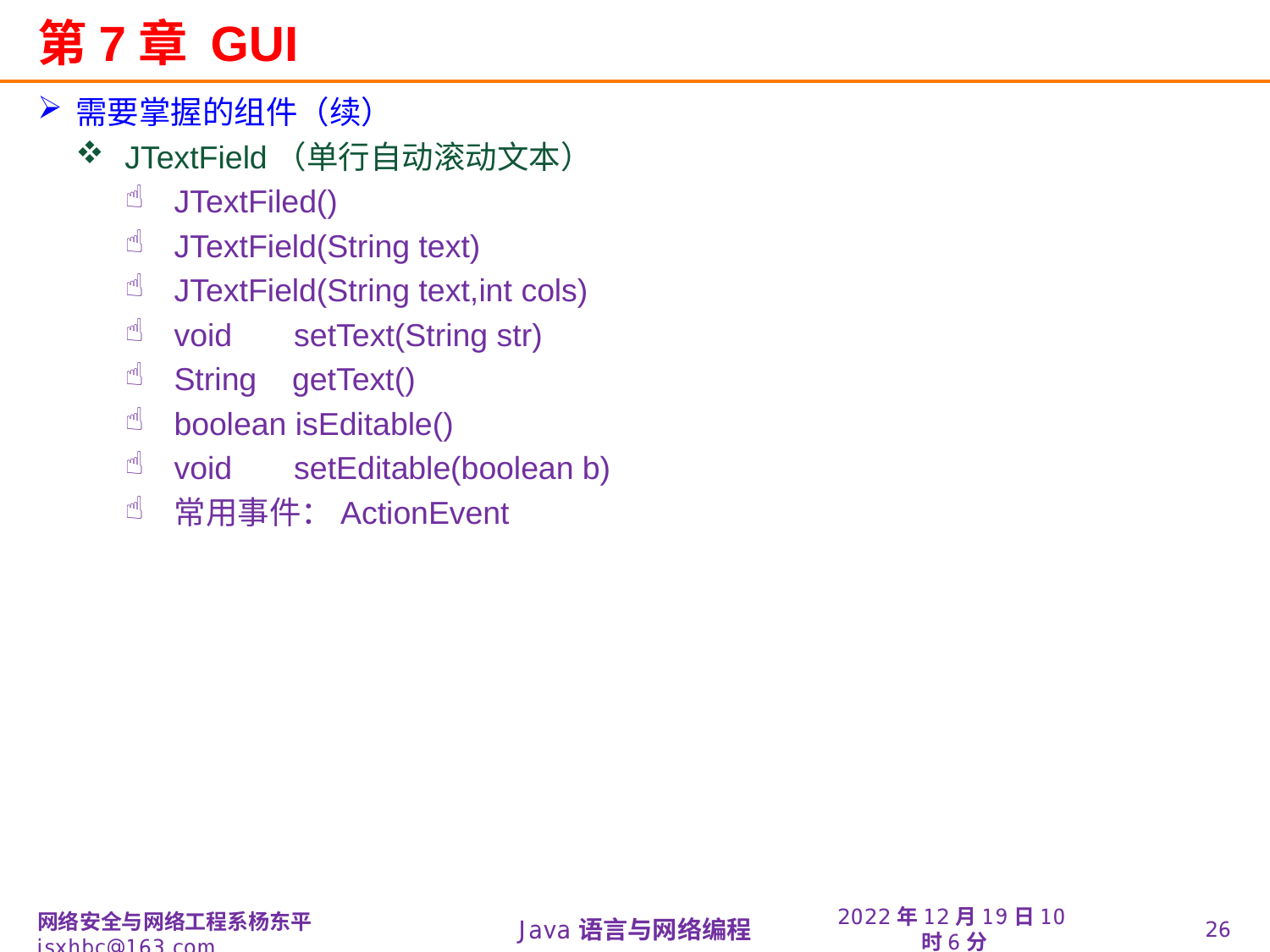

# 第7章 GUI
需要掌握的组件（续）
JTextField（单行自动滚动文本）
JTextFiled()
JTextField(String text)
JTextField(String text,int cols)
void       setText(String str)
String    getText()
boolean isEditable()
void       setEditable(boolean b)
常用事件：ActionEvent